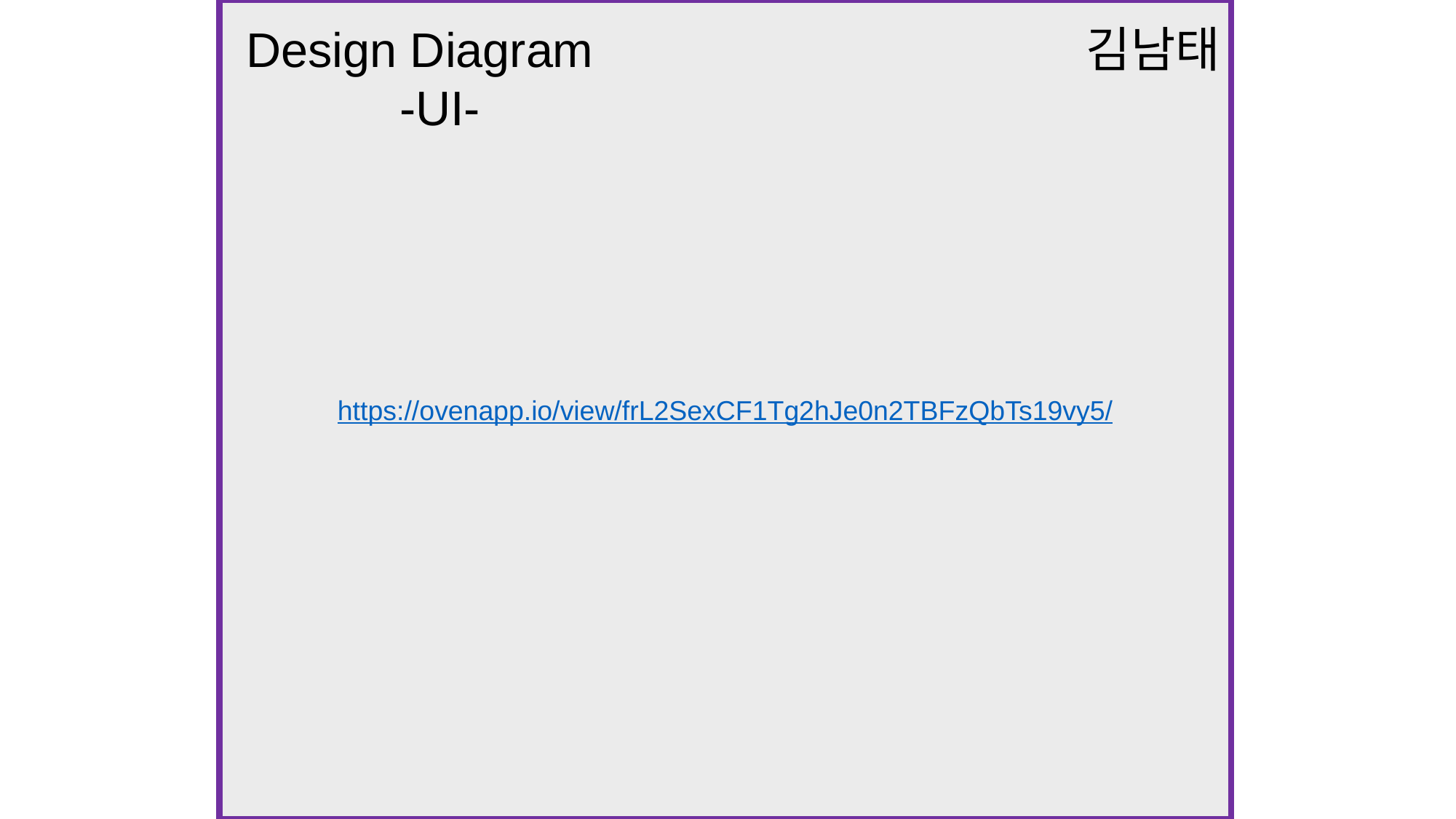

https://ovenapp.io/view/frL2SexCF1Tg2hJe0n2TBFzQbTs19vy5/
Design Diagram
-UI-

김남태
Design Diagram